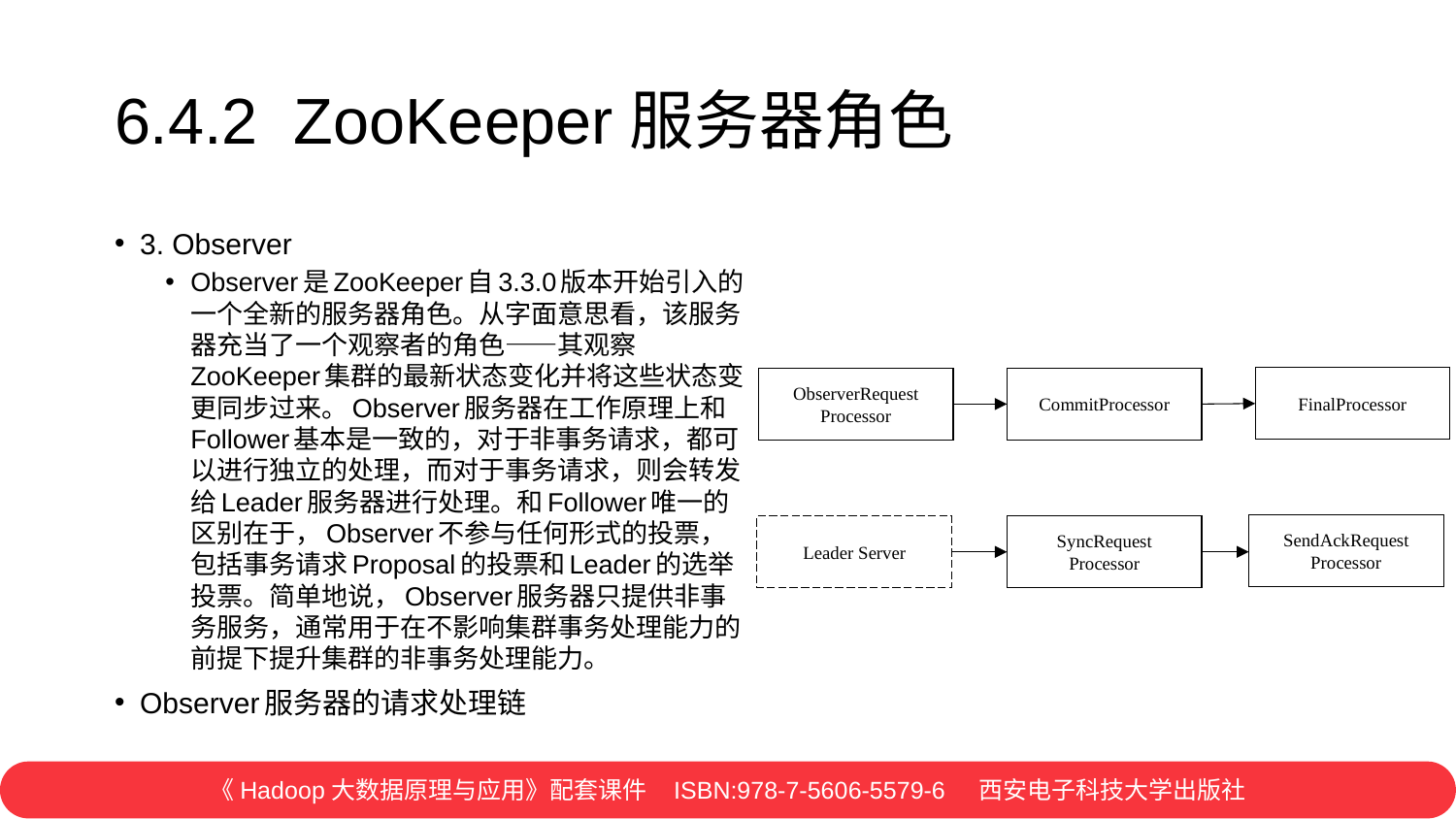

# 6.4.2  ZooKeeper服务器角色
3. Observer
Observer是ZooKeeper自3.3.0版本开始引入的一个全新的服务器角色。从字面意思看，该服务器充当了一个观察者的角色——其观察ZooKeeper集群的最新状态变化并将这些状态变更同步过来。Observer服务器在工作原理上和Follower基本是一致的，对于非事务请求，都可以进行独立的处理，而对于事务请求，则会转发给Leader服务器进行处理。和Follower唯一的区别在于，Observer不参与任何形式的投票，包括事务请求Proposal的投票和Leader的选举投票。简单地说，Observer服务器只提供非事务服务，通常用于在不影响集群事务处理能力的前提下提升集群的非事务处理能力。
Observer服务器的请求处理链
FinalProcessor
ObserverRequest
Processor
CommitProcessor
SendAckRequest
Processor
Leader Server
SyncRequest
Processor